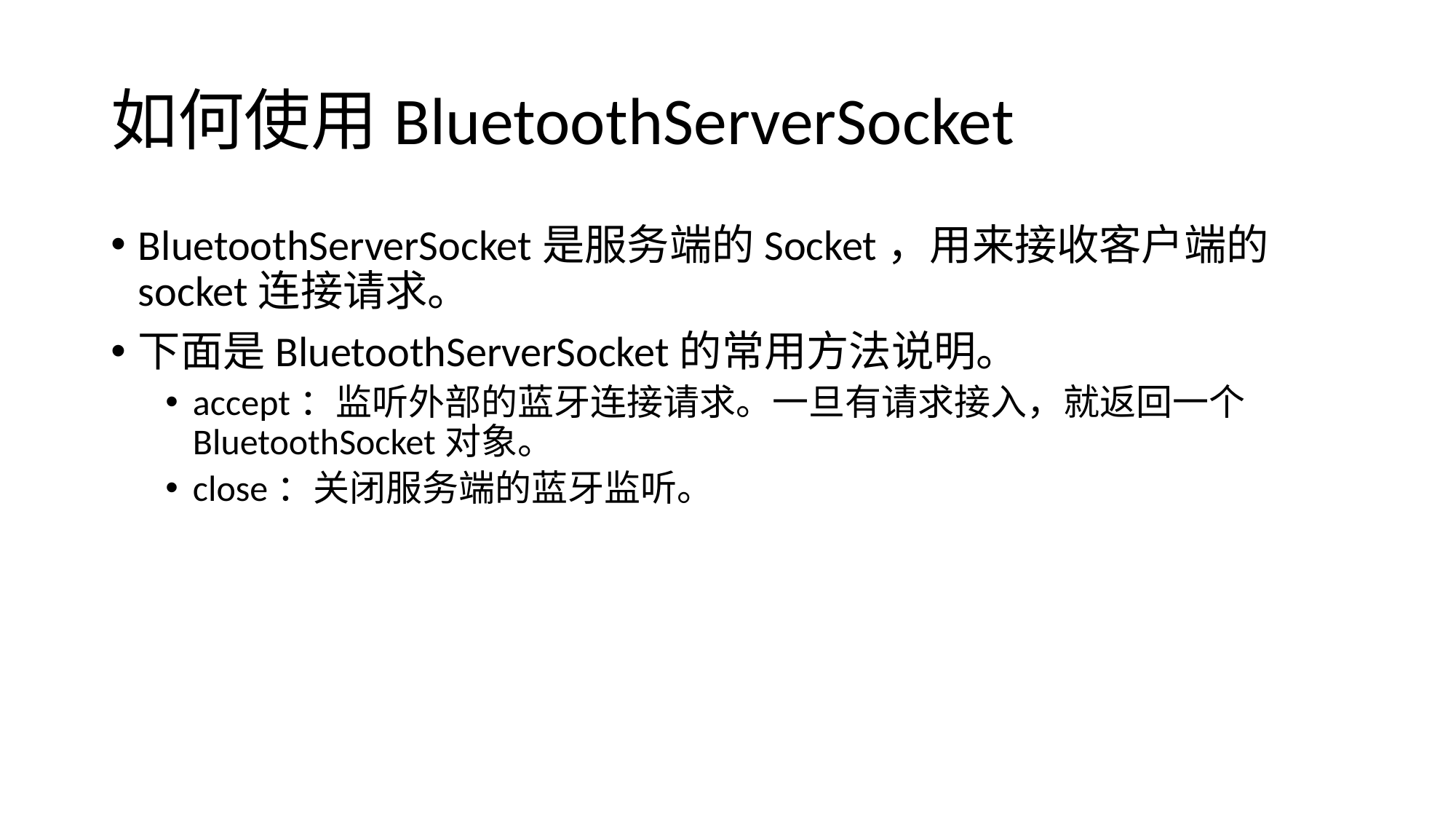

# 如何使用BluetoothServerSocket
BluetoothServerSocket是服务端的Socket，用来接收客户端的socket连接请求。
下面是BluetoothServerSocket的常用方法说明。
accept：监听外部的蓝牙连接请求。一旦有请求接入，就返回一个BluetoothSocket对象。
close：关闭服务端的蓝牙监听。